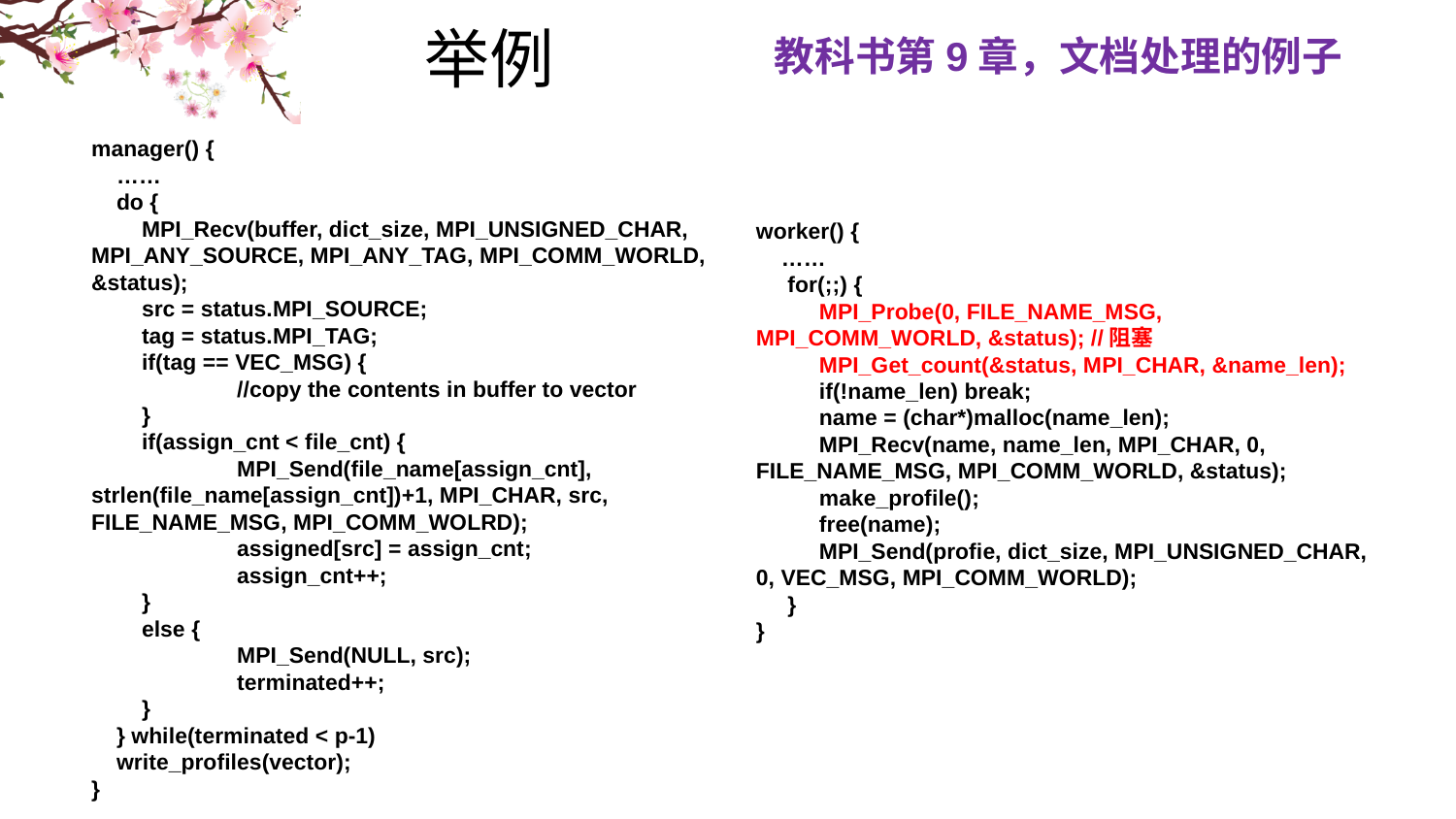

教科书第9章，文档处理的例子

# 举例
manager() {
    ……
    do {
        MPI_Recv(buffer, dict_size, MPI_UNSIGNED_CHAR, MPI_ANY_SOURCE, MPI_ANY_TAG, MPI_COMM_WORLD, &status);
        src = status.MPI_SOURCE;
        tag = status.MPI_TAG;
        if(tag == VEC_MSG) {
	//copy the contents in buffer to vector
        }
        if(assign_cnt < file_cnt) {
	MPI_Send(file_name[assign_cnt], strlen(file_name[assign_cnt])+1, MPI_CHAR, src, FILE_NAME_MSG, MPI_COMM_WOLRD);
         	assigned[src] = assign_cnt;
	assign_cnt++;
        }
        else {
	MPI_Send(NULL, src);
	terminated++;
        }
    } while(terminated < p-1)
    write_profiles(vector);
}
worker() {
    ……
     for(;;) {
          MPI_Probe(0, FILE_NAME_MSG, MPI_COMM_WORLD, &status); //阻塞
          MPI_Get_count(&status, MPI_CHAR, &name_len);
          if(!name_len) break;
          name = (char*)malloc(name_len);
          MPI_Recv(name, name_len, MPI_CHAR, 0, FILE_NAME_MSG, MPI_COMM_WORLD, &status);
          make_profile();
          free(name);
          MPI_Send(profie, dict_size, MPI_UNSIGNED_CHAR, 0, VEC_MSG, MPI_COMM_WORLD);
     }
}